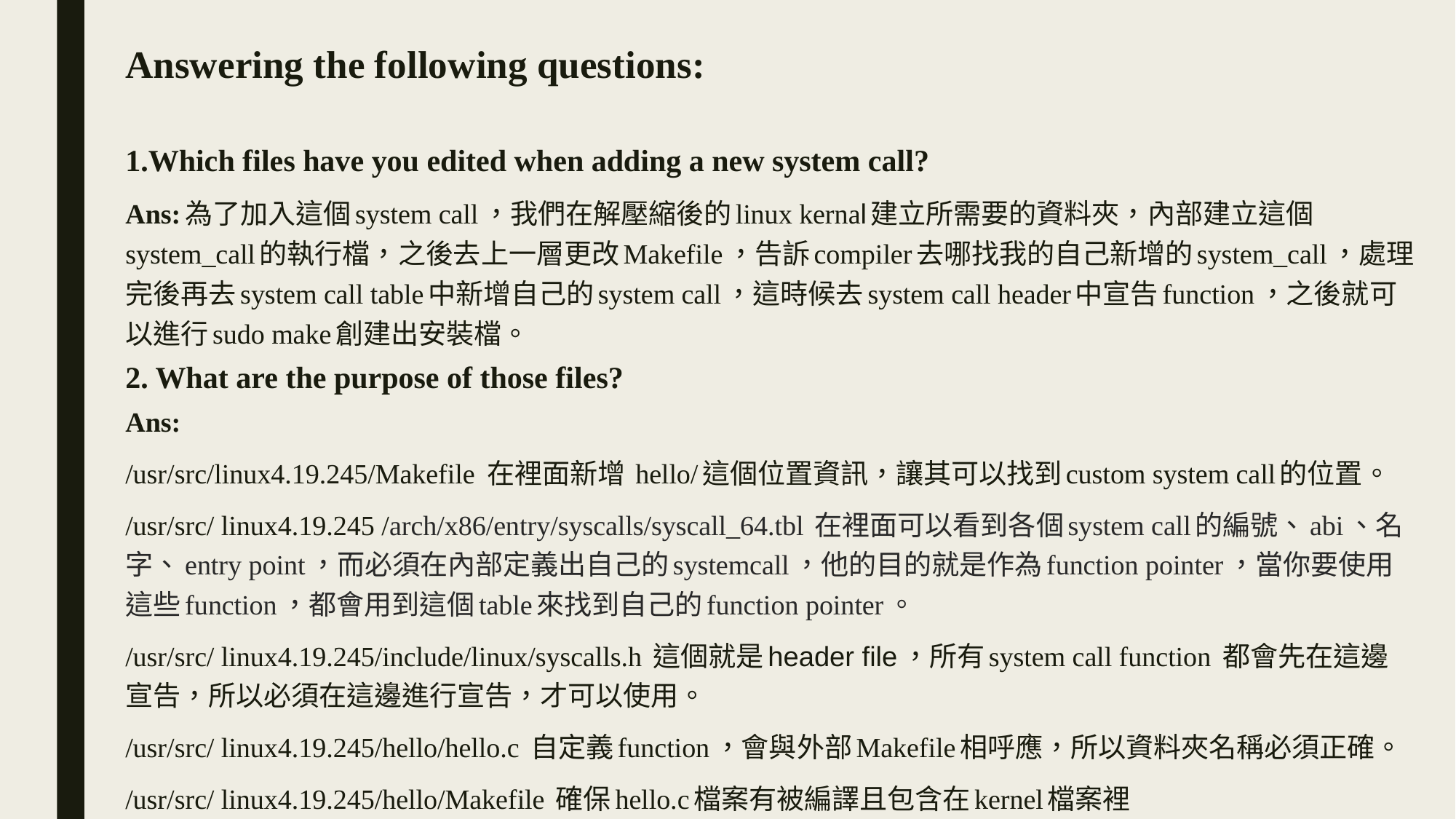

# Answering the following questions:
1.Which files have you edited when adding a new system call?
Ans:為了加入這個system call，我們在解壓縮後的linux kernal建立所需要的資料夾，內部建立這個system_call的執行檔，之後去上一層更改Makefile，告訴compiler去哪找我的自己新增的system_call，處理完後再去system call table中新增自己的system call，這時候去system call header中宣告function，之後就可以進行sudo make創建出安裝檔。
2. What are the purpose of those files?
Ans:
/usr/src/linux4.19.245/Makefile 在裡面新增 hello/這個位置資訊，讓其可以找到custom system call的位置。
/usr/src/ linux4.19.245 /arch/x86/entry/syscalls/syscall_64.tbl 在裡面可以看到各個system call的編號、abi、名字、entry point，而必須在內部定義出自己的systemcall，他的目的就是作為function pointer，當你要使用這些function，都會用到這個table來找到自己的function pointer。
/usr/src/ linux4.19.245/include/linux/syscalls.h 這個就是header file，所有system call function 都會先在這邊宣告，所以必須在這邊進行宣告，才可以使用。
/usr/src/ linux4.19.245/hello/hello.c 自定義function，會與外部Makefile相呼應，所以資料夾名稱必須正確。
/usr/src/ linux4.19.245/hello/Makefile 確保hello.c檔案有被編譯且包含在kernel檔案裡